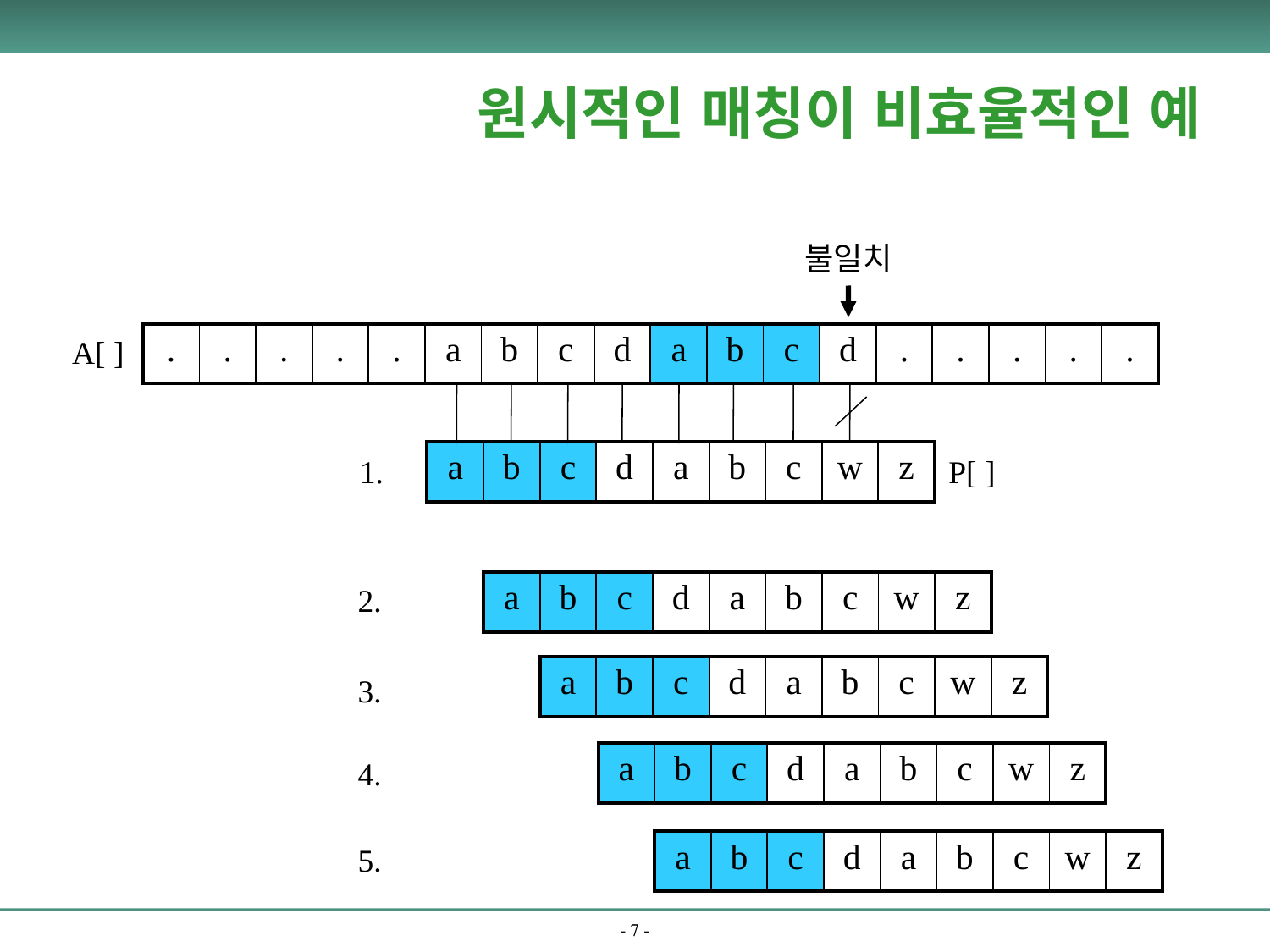

원시적인 매칭이 비효율적인 예
불일치

| . | . | . | . | . | a | b | c | d | a | b | c | d | . | . | . | . | . |
| --- | --- | --- | --- | --- | --- | --- | --- | --- | --- | --- | --- | --- | --- | --- | --- | --- | --- |
A[ ]

| a | b | c | d | a | b | c | w | z |
| --- | --- | --- | --- | --- | --- | --- | --- | --- |
1.
P[ ]
| a | b | c | d | a | b | c | w | z |
| --- | --- | --- | --- | --- | --- | --- | --- | --- |
2.
| a | b | c | d | a | b | c | w | z |
| --- | --- | --- | --- | --- | --- | --- | --- | --- |
3.
| a | b | c | d | a | b | c | w | z |
| --- | --- | --- | --- | --- | --- | --- | --- | --- |
4.
| a | b | c | d | a | b | c | w | z |
| --- | --- | --- | --- | --- | --- | --- | --- | --- |
5.